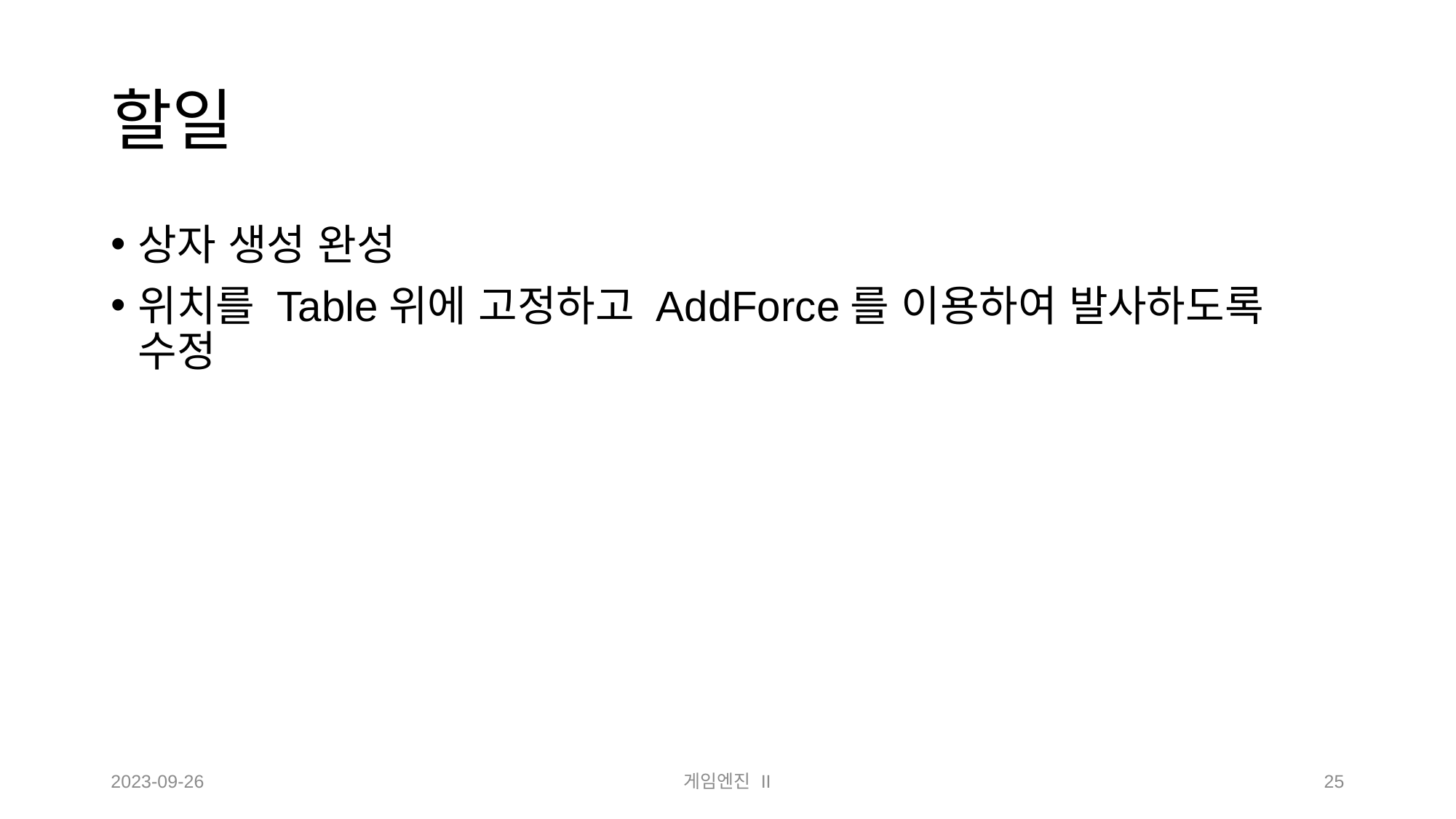

# 할일
상자 생성 완성
위치를 Table위에 고정하고 AddForce를 이용하여 발사하도록 수정
2023-09-26
게임엔진 II
25